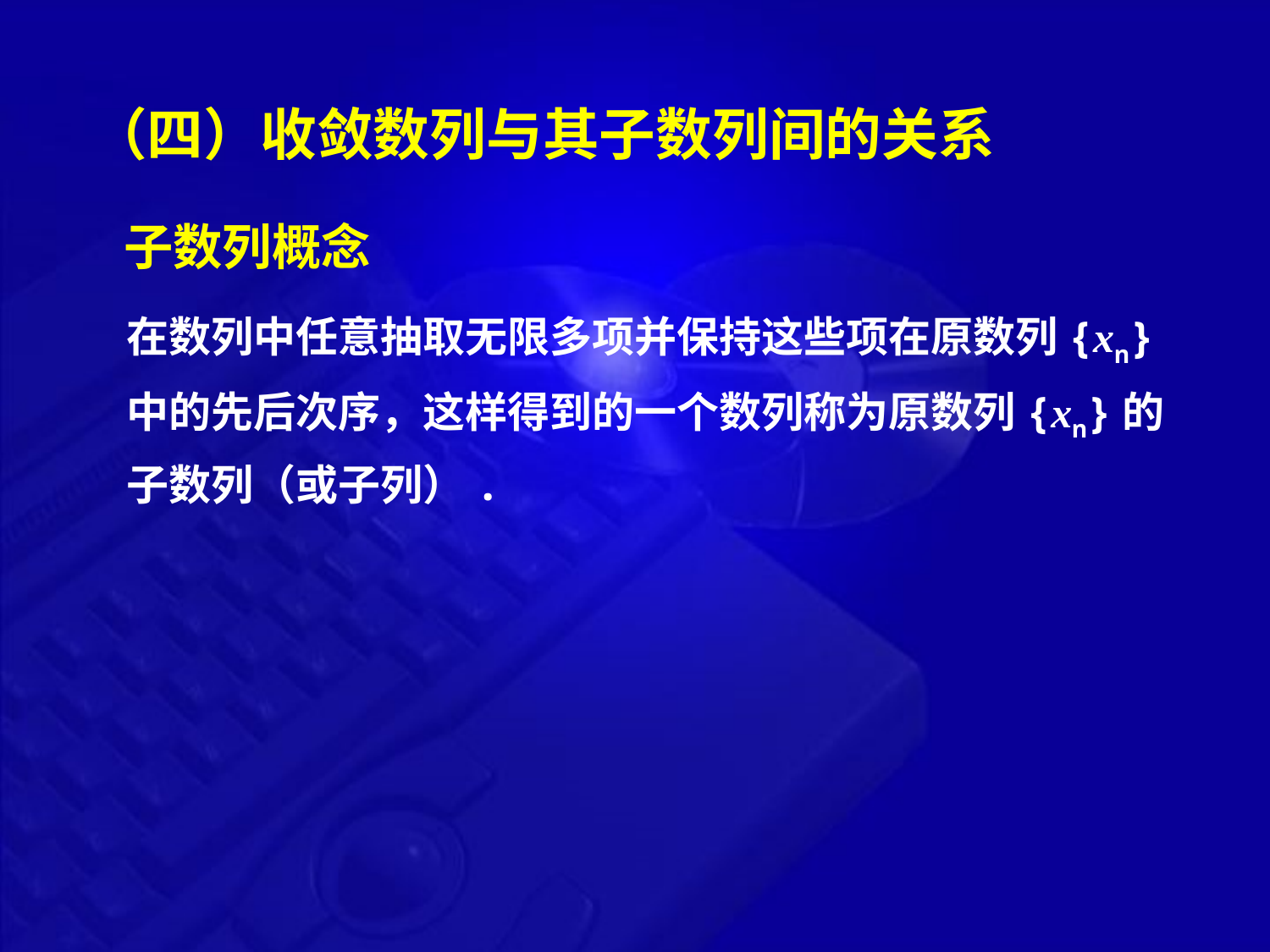

（四）收敛数列与其子数列间的关系
子数列概念
在数列中任意抽取无限多项并保持这些项在原数列{xn}中的先后次序，这样得到的一个数列称为原数列{xn}的子数列（或子列）.